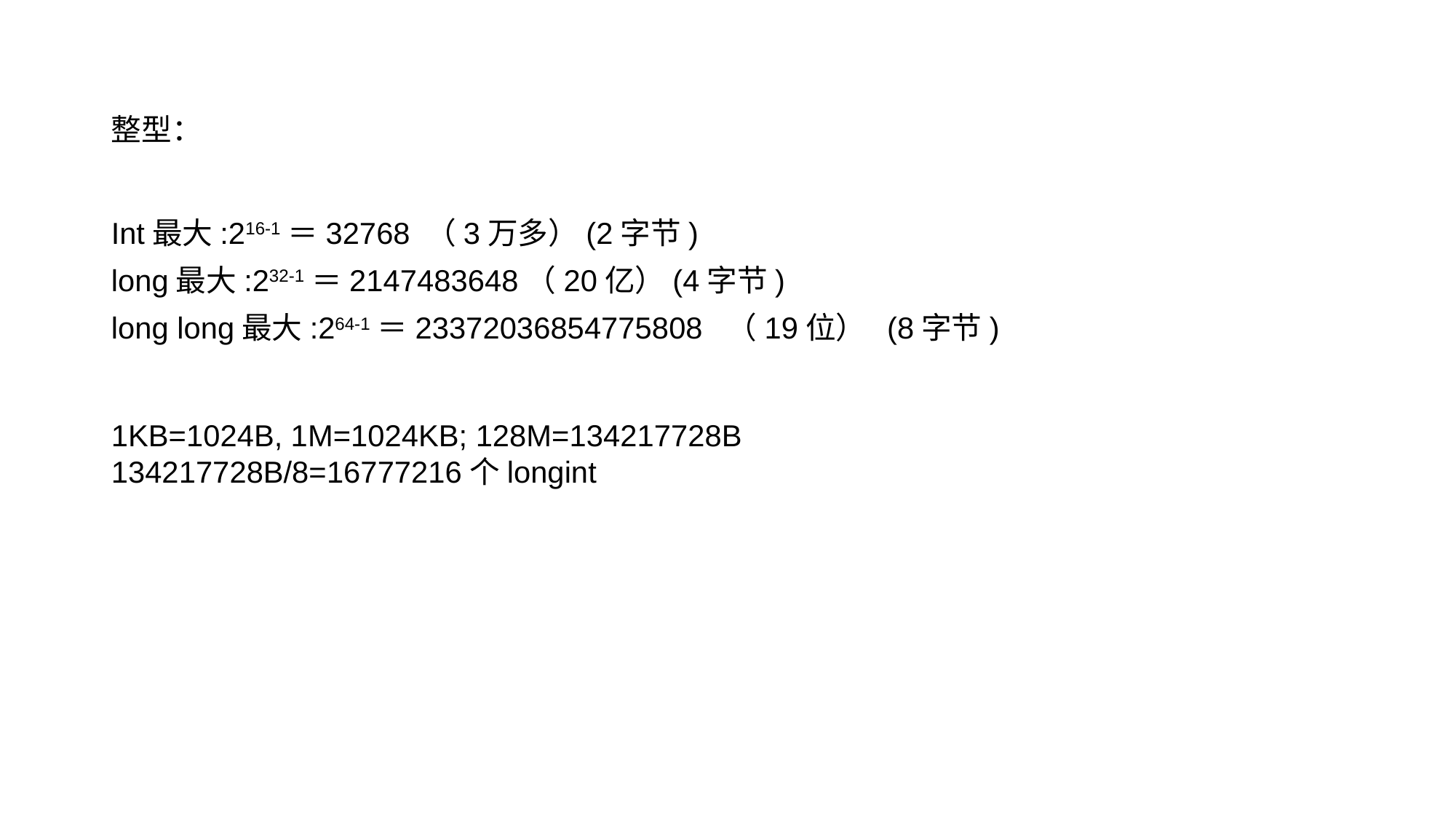

整型：
Int最大:216-1＝32768 （3万多）(2字节)
long最大:232-1＝2147483648（20亿）(4字节)
long long最大:264-1＝23372036854775808  （19位）  (8字节)
1KB=1024B, 1M=1024KB; 128M=134217728B 134217728B/8=16777216个longint